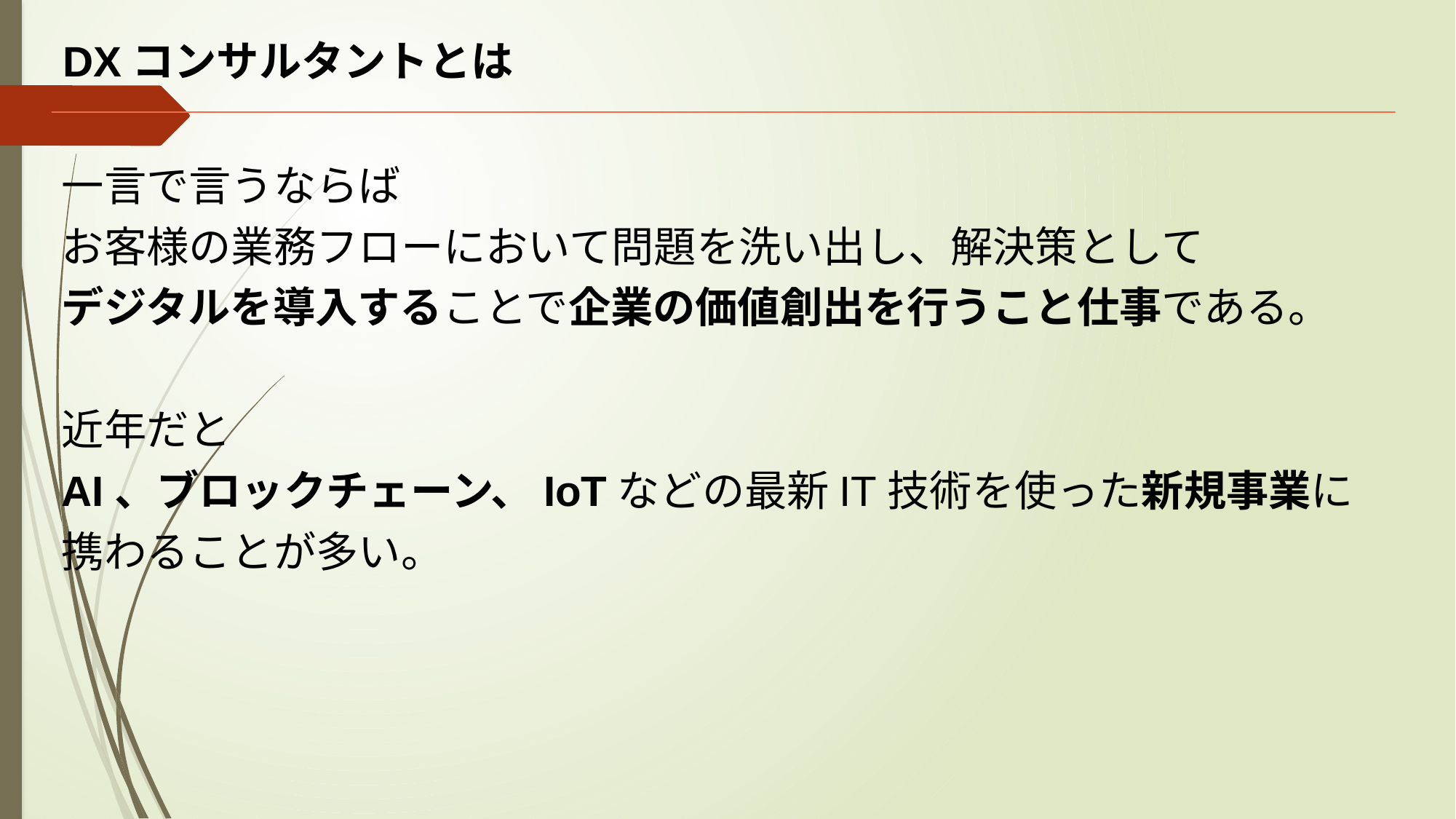

DXコンサルタントとは
一言で言うならば
お客様の業務フローにおいて問題を洗い出し、解決策として
デジタルを導入することで企業の価値創出を行うこと仕事である。

近年だと
AI、ブロックチェーン、IoTなどの最新IT技術を使った新規事業に
携わることが多い。